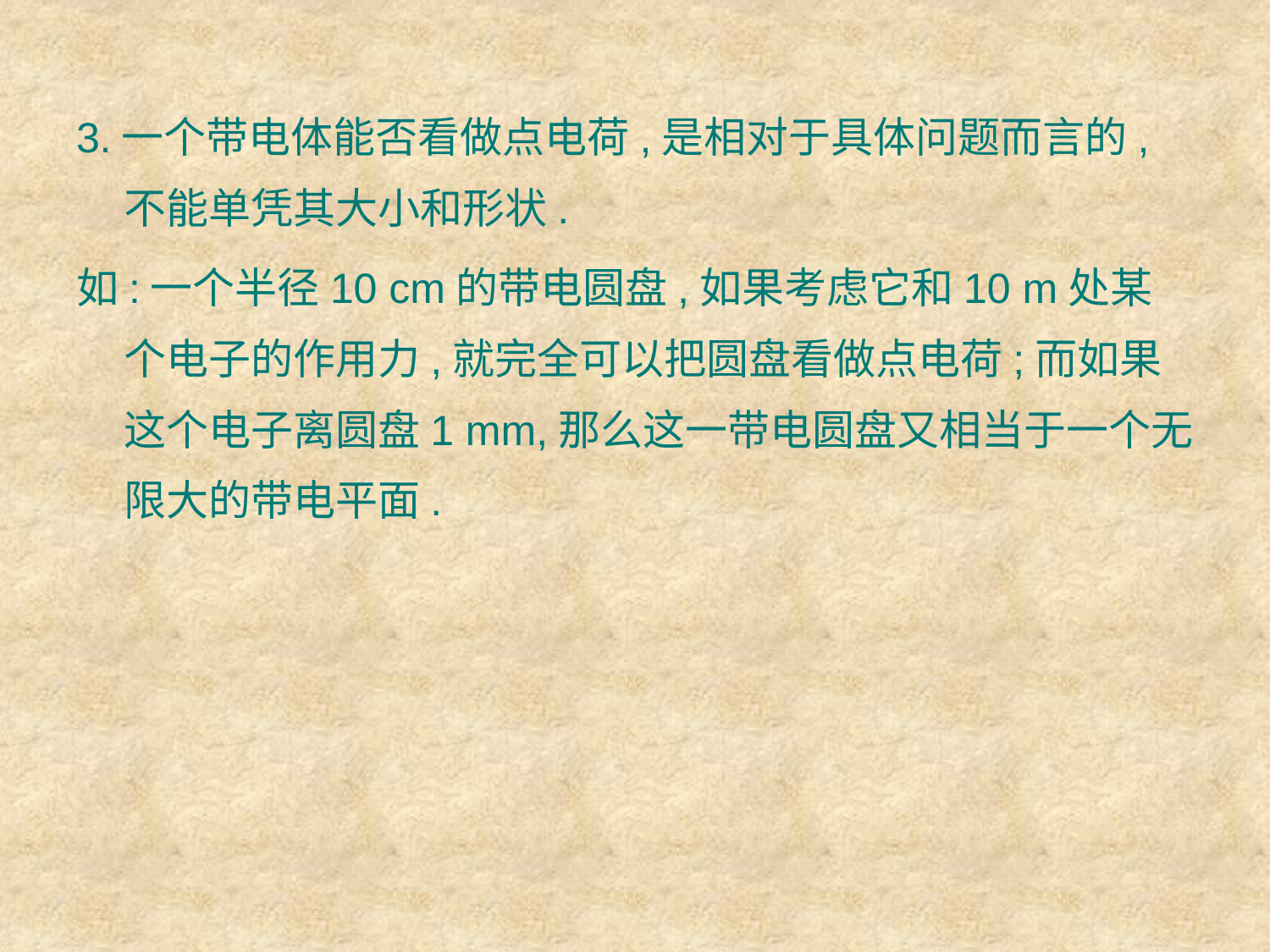

3.一个带电体能否看做点电荷,是相对于具体问题而言的,不能单凭其大小和形状.
如:一个半径10 cm的带电圆盘,如果考虑它和10 m处某个电子的作用力,就完全可以把圆盘看做点电荷;而如果这个电子离圆盘1 mm,那么这一带电圆盘又相当于一个无限大的带电平面.